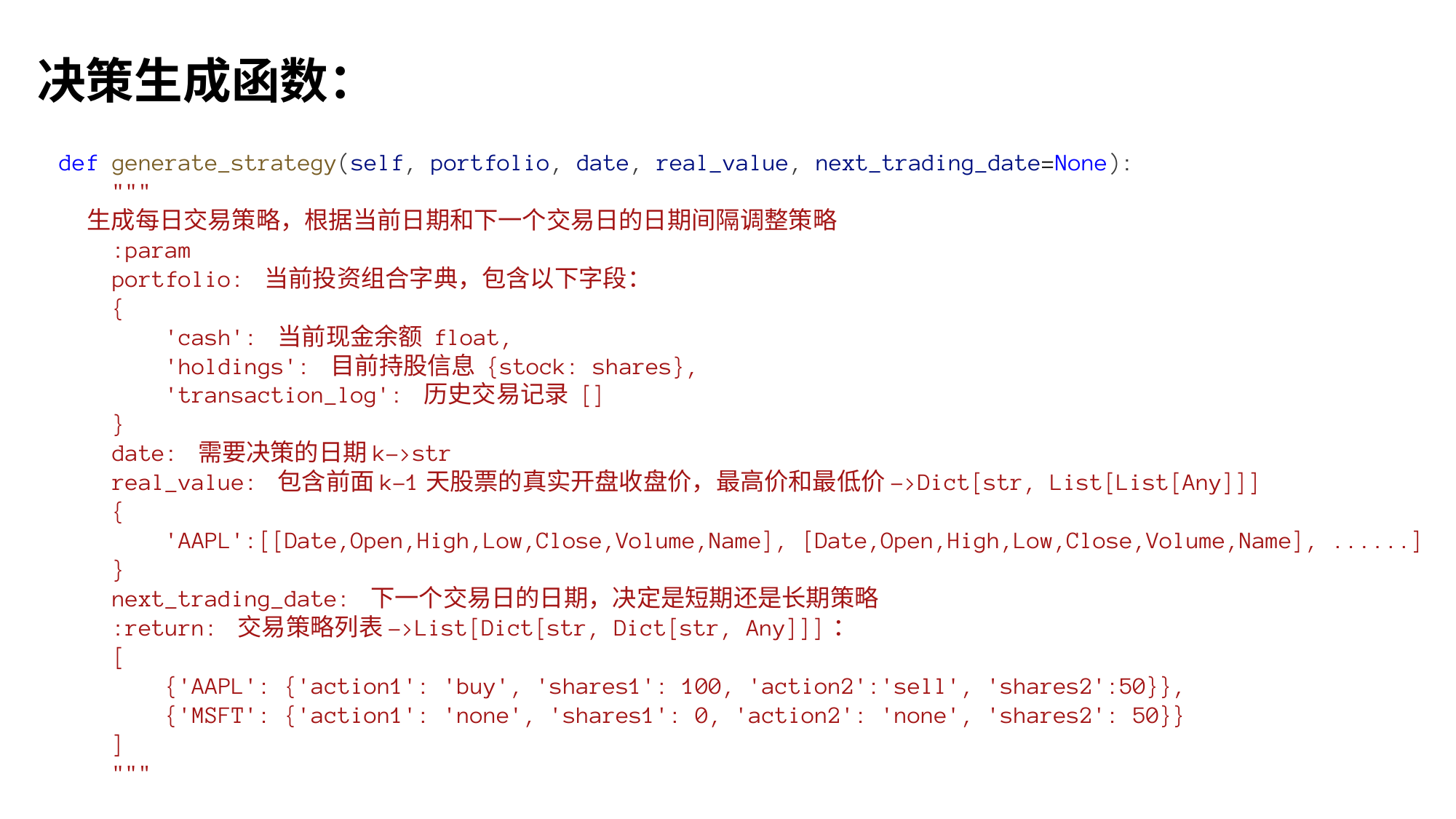

决策生成函数：

def generate_strategy(self, portfolio, date, real_value, next_trading_date=None):
    """
    生成每日交易策略，根据当前日期和下一个交易日的日期间隔调整策略
    :param
    portfolio: 当前投资组合字典，包含以下字段：
    {
        'cash': 当前现金余额 float,
        'holdings': 目前持股信息 {stock: shares},
        'transaction_log': 历史交易记录 []
    }
    date: 需要决策的日期k->str
    real_value: 包含前面k-1天股票的真实开盘收盘价，最高价和最低价->Dict[str, List[List[Any]]]
    {
        'AAPL':[[Date,Open,High,Low,Close,Volume,Name], [Date,Open,High,Low,Close,Volume,Name], ......]
    }
    next_trading_date: 下一个交易日的日期，决定是短期还是长期策略
    :return: 交易策略列表->List[Dict[str, Dict[str, Any]]]：
    [
        {'AAPL': {'action1': 'buy', 'shares1': 100, 'action2':'sell', 'shares2':50}},
        {'MSFT': {'action1': 'none', 'shares1': 0, 'action2': 'none', 'shares2': 50}}
    ]
    """